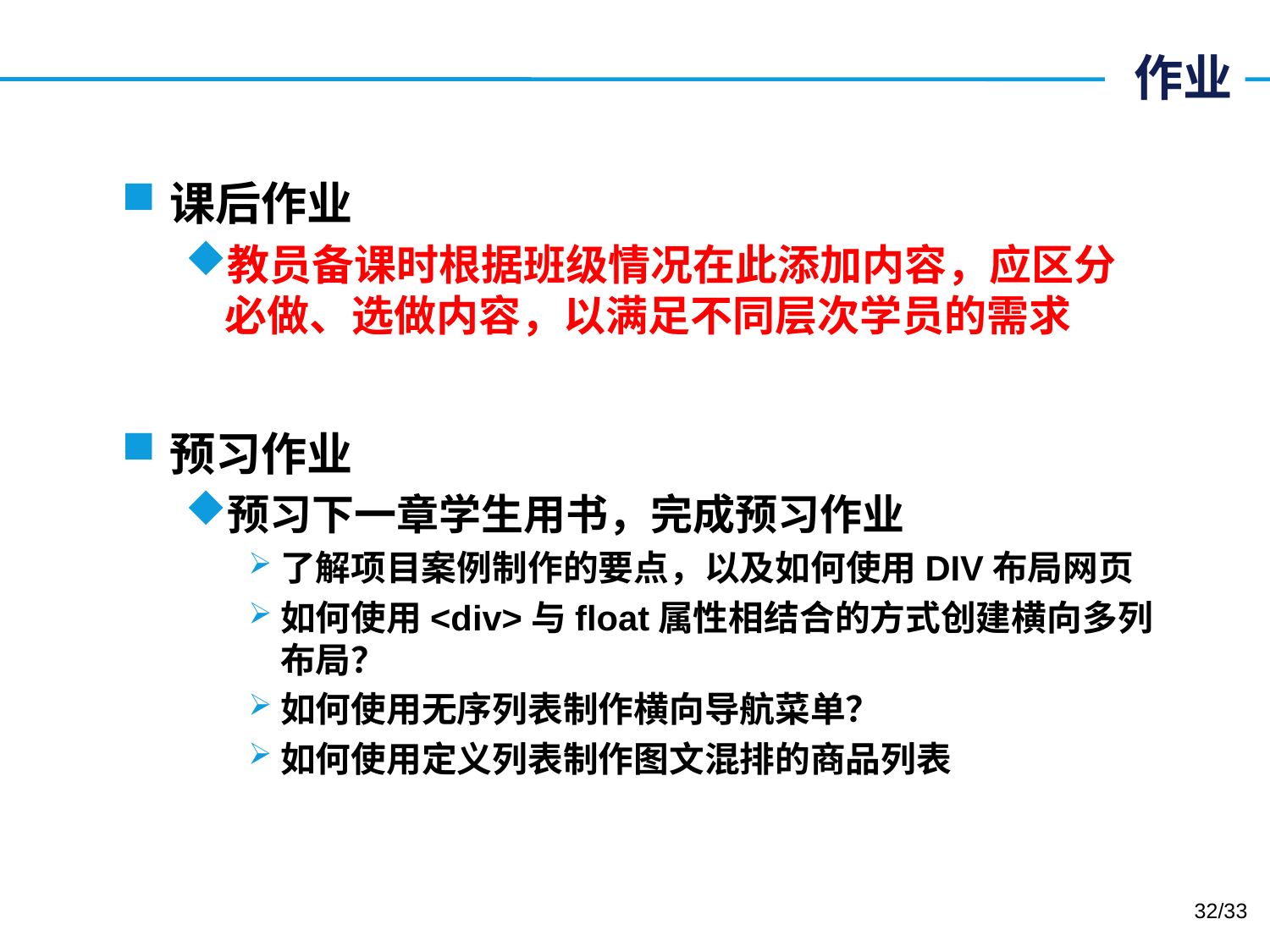

# 作业
课后作业
教员备课时根据班级情况在此添加内容，应区分必做、选做内容，以满足不同层次学员的需求

预习作业
预习下一章学生用书，完成预习作业
了解项目案例制作的要点，以及如何使用DIV布局网页
如何使用<div>与float属性相结合的方式创建横向多列布局？
如何使用无序列表制作横向导航菜单？
如何使用定义列表制作图文混排的商品列表

32/33